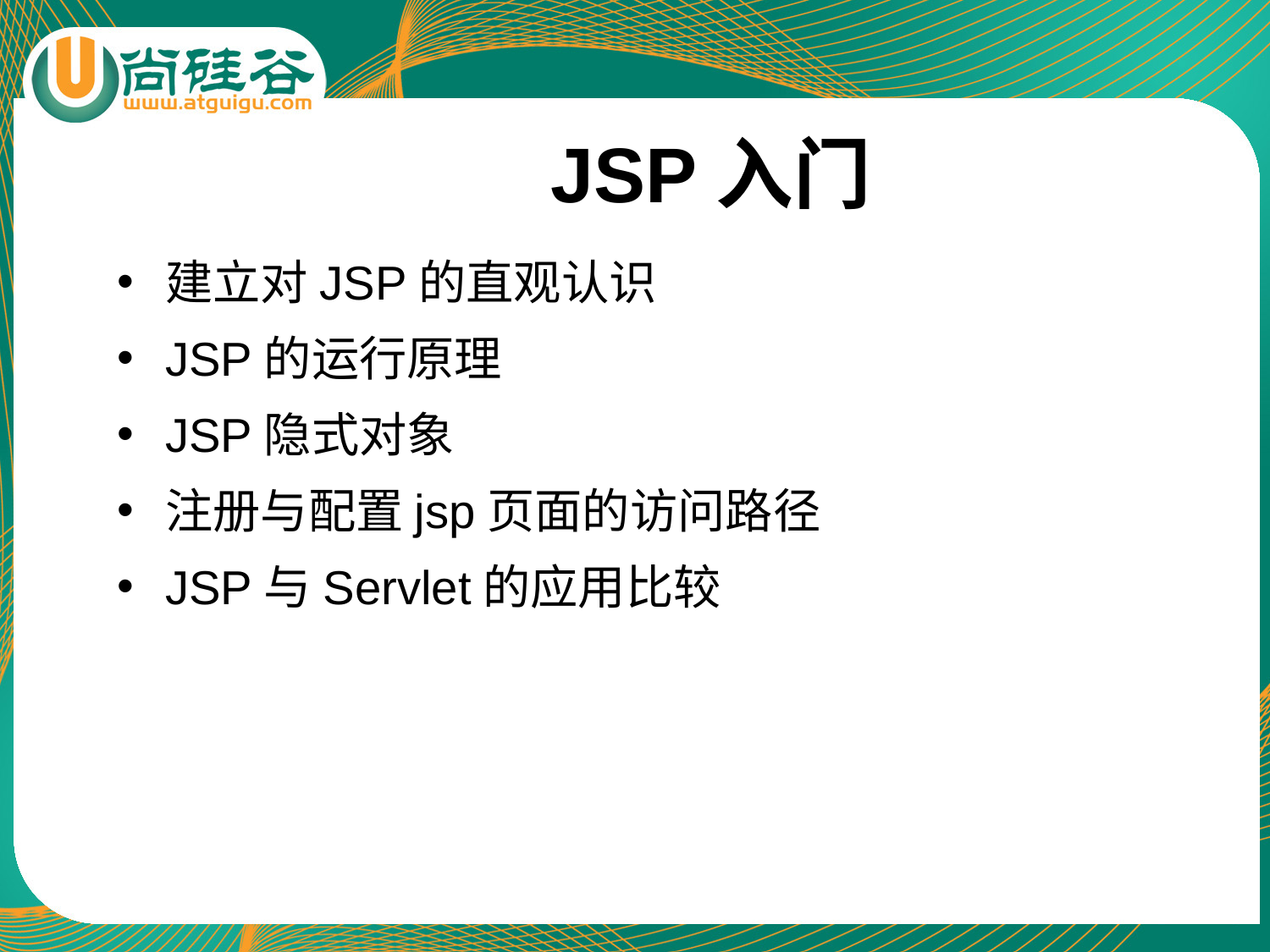

# JSP入门
建立对JSP的直观认识
JSP的运行原理
JSP隐式对象
注册与配置jsp页面的访问路径
JSP与Servlet的应用比较